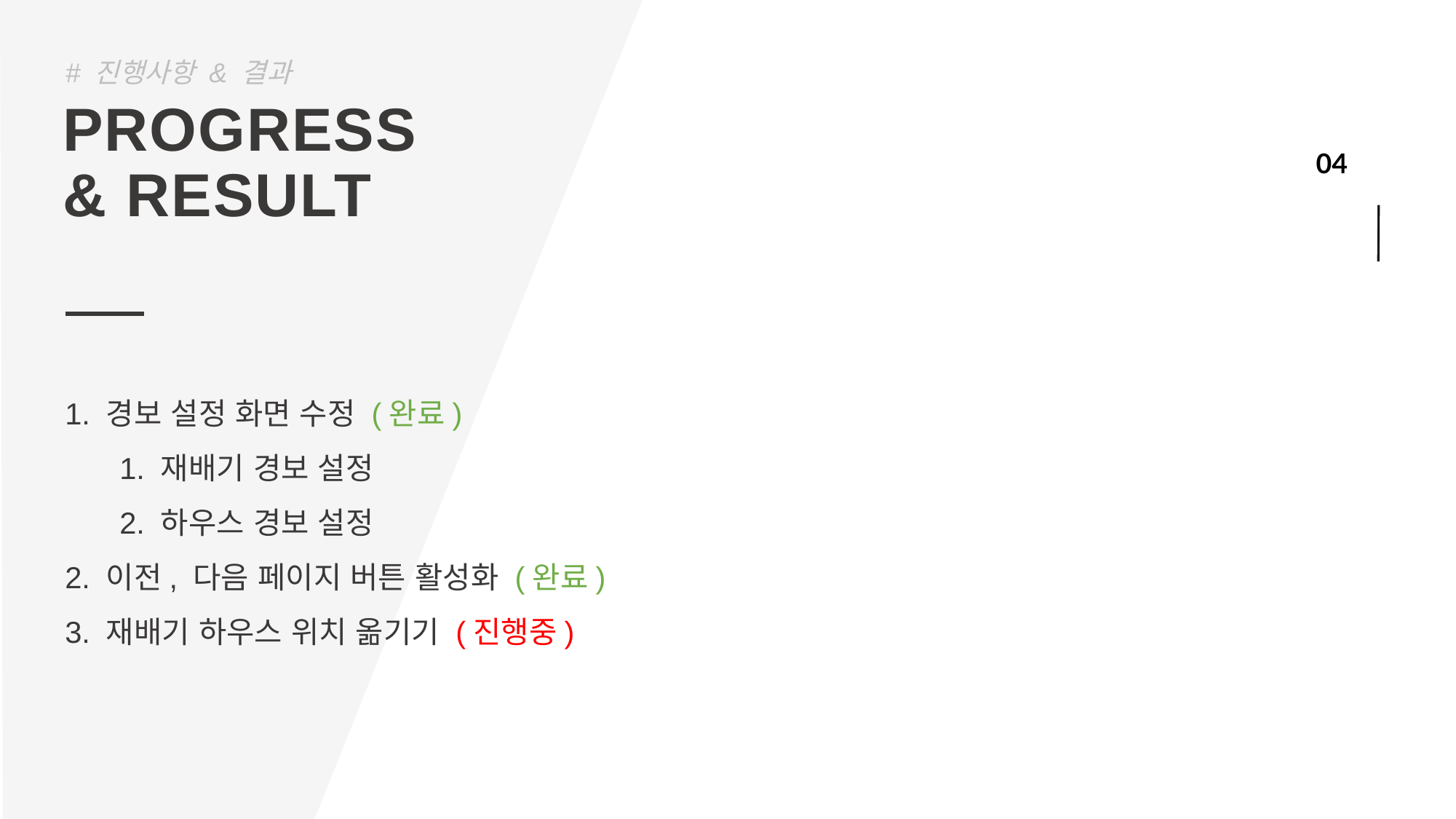

# 진행사항 & 결과
PROGRESS
& RESULT
경보 설정 화면 수정 (완료)
재배기 경보 설정
하우스 경보 설정
이전, 다음 페이지 버튼 활성화 (완료)
재배기 하우스 위치 옮기기 (진행중)